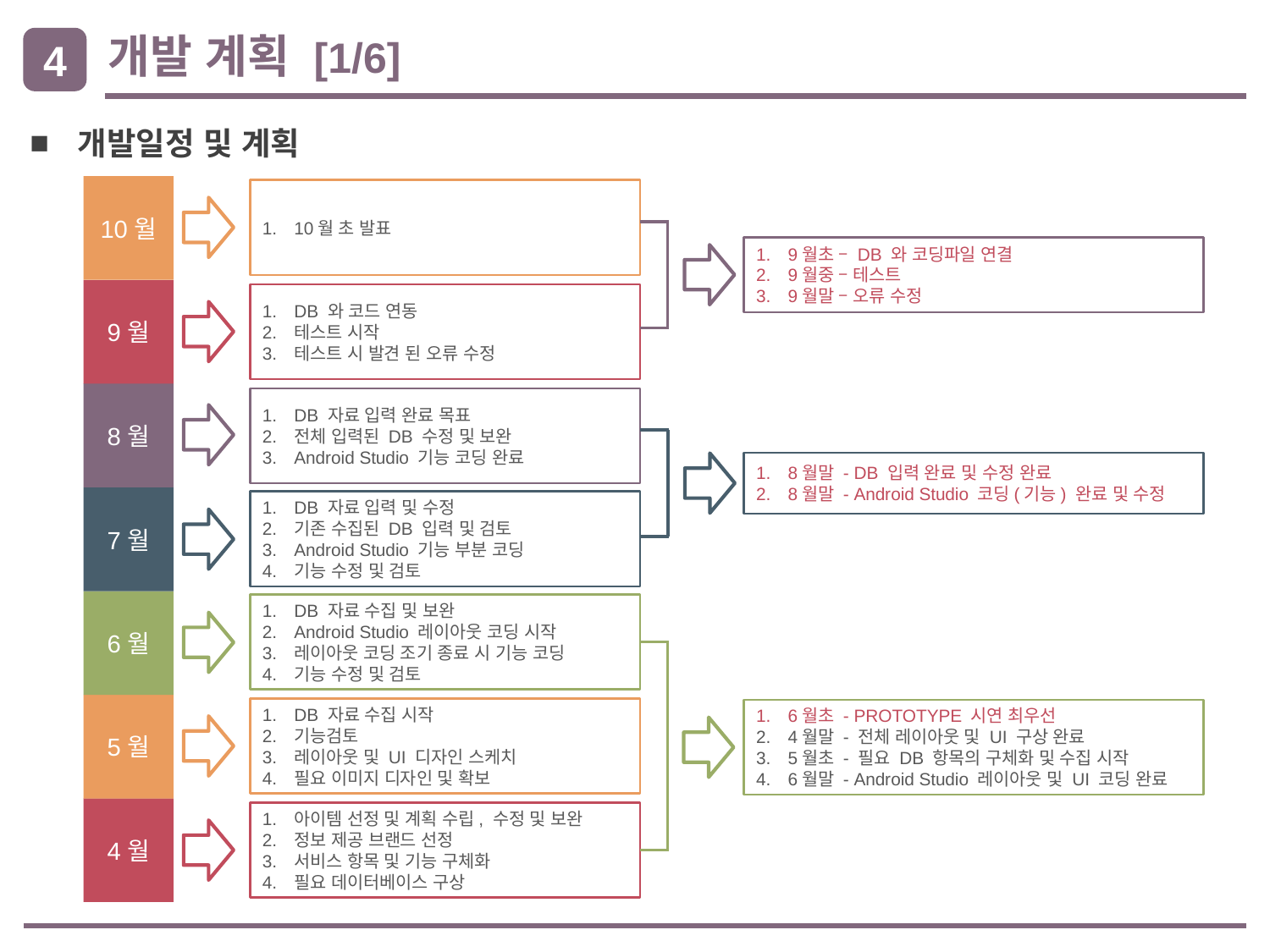

# 개발 계획 [1/6]
4
개발일정 및 계획
10월
10월 초 발표

9월초 – DB 와 코딩파일 연결
9월중 – 테스트
9월말 – 오류 수정
9월
DB 와 코드 연동
테스트 시작
테스트 시 발견 된 오류 수정

8월
DB 자료 입력 완료 목표
전체 입력된 DB 수정 및 보완
Android Studio 기능 코딩 완료

8월말 - DB 입력 완료 및 수정 완료
8월말 - Android Studio 코딩(기능) 완료 및 수정
7월
DB 자료 입력 및 수정
기존 수집된 DB 입력 및 검토
Android Studio 기능 부분 코딩
기능 수정 및 검토

6월
DB 자료 수집 및 보완
Android Studio 레이아웃 코딩 시작
레이아웃 코딩 조기 종료 시 기능 코딩
기능 수정 및 검토

5월
DB 자료 수집 시작
기능검토
레이아웃 및 UI 디자인 스케치
필요 이미지 디자인 및 확보
6월초 - PROTOTYPE 시연 최우선
4월말 - 전체 레이아웃 및 UI 구상 완료
5월초 - 필요 DB 항목의 구체화 및 수집 시작
6월말 - Android Studio 레이아웃 및 UI 코딩 완료

4월
아이템 선정 및 계획 수립, 수정 및 보완
정보 제공 브랜드 선정
서비스 항목 및 기능 구체화
필요 데이터베이스 구상